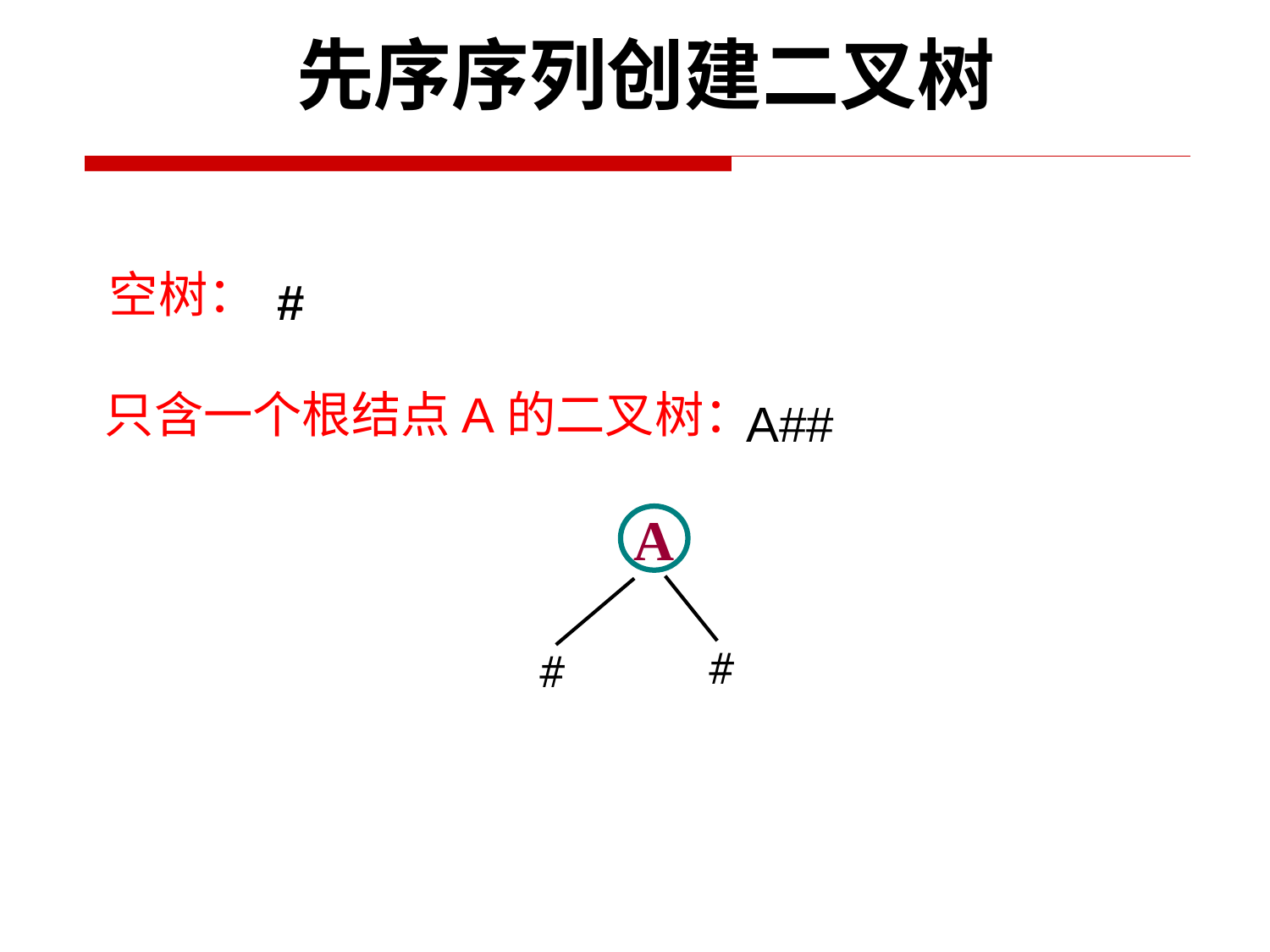

先序序列创建二叉树
#
空树：
A##
只含一个根结点A的二叉树：
A
#
#